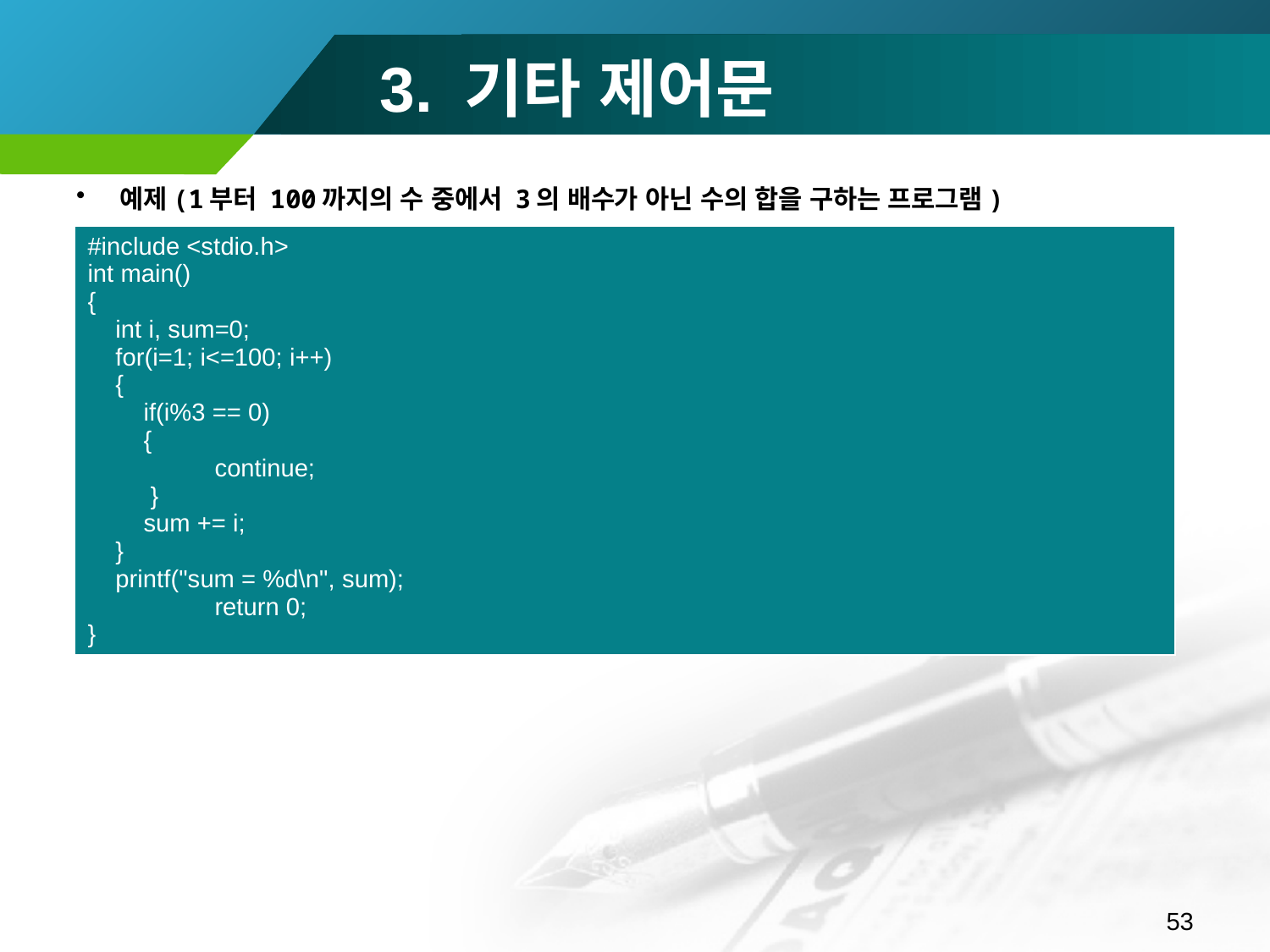

# 3. 기타 제어문
예제(1부터 100까지의 수 중에서 3의 배수가 아닌 수의 합을 구하는 프로그램)
| #include <stdio.h> int main() { int i, sum=0; for(i=1; i<=100; i++) { if(i%3 == 0) { continue; } sum += i; } printf("sum = %d\n", sum); return 0; } |
| --- |
53